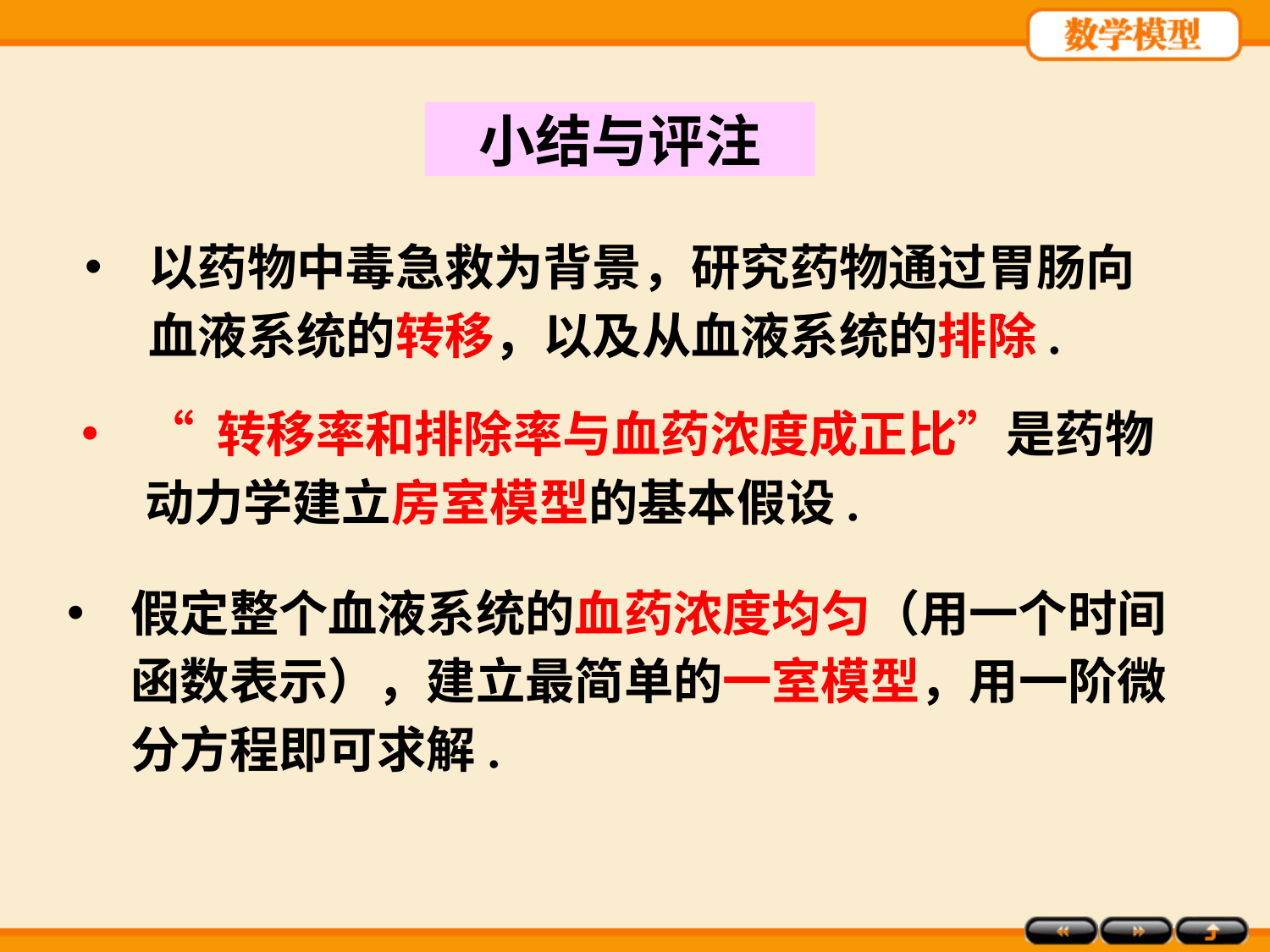

小结与评注
以药物中毒急救为背景，研究药物通过胃肠向血液系统的转移，以及从血液系统的排除.
“ 转移率和排除率与血药浓度成正比”是药物动力学建立房室模型的基本假设.
假定整个血液系统的血药浓度均匀（用一个时间函数表示），建立最简单的一室模型，用一阶微分方程即可求解.